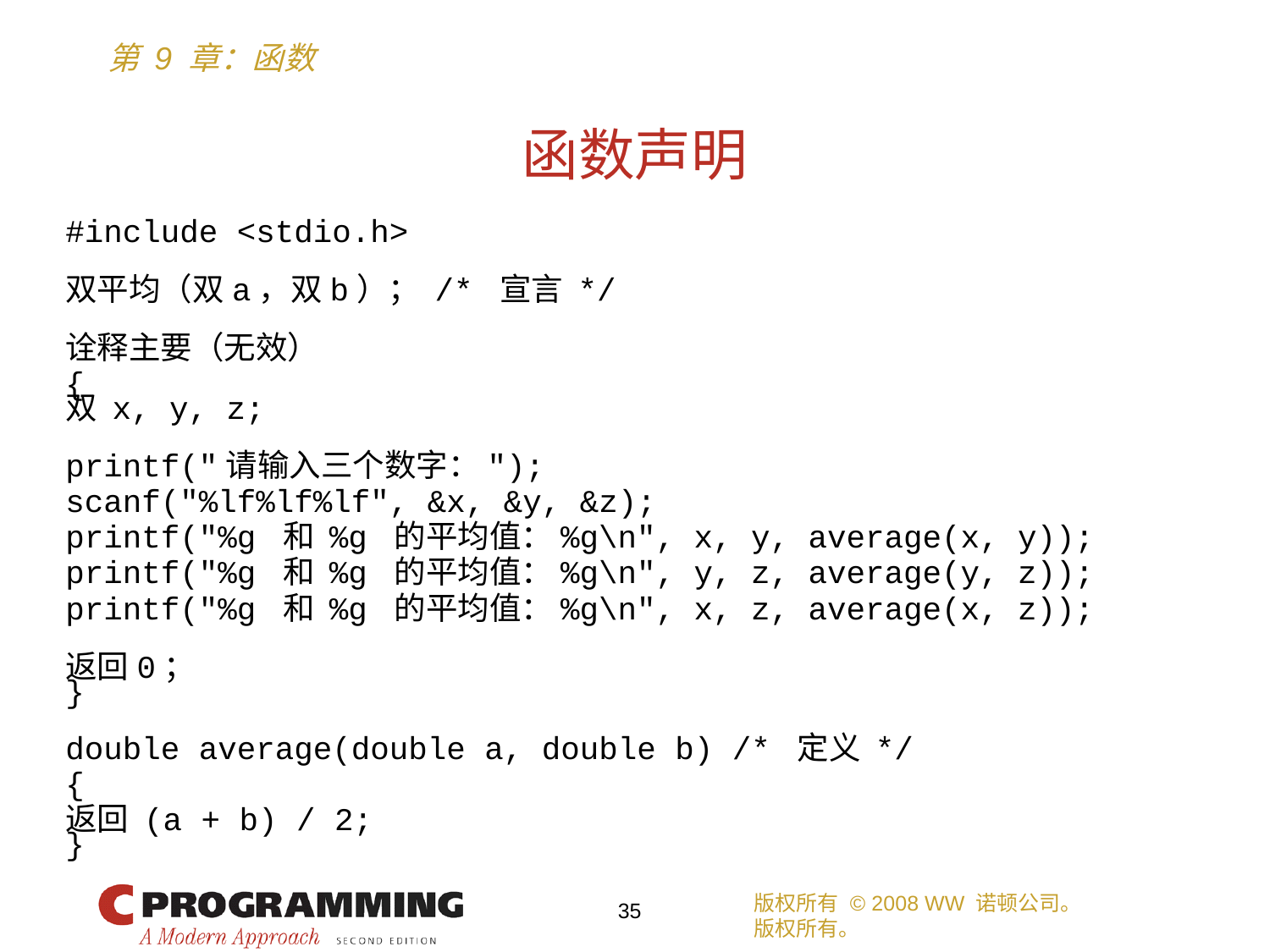

# 函数声明
#include <stdio.h>

双平均（双a，双b）； /* 宣言 */

诠释主要（无效）
{
双 x, y, z;

printf("请输入三个数字：");
scanf("%lf%lf%lf", &x, &y, &z);
printf("%g 和 %g 的平均值：%g\n", x, y, average(x, y));
printf("%g 和 %g 的平均值：%g\n", y, z, average(y, z));
printf("%g 和 %g 的平均值：%g\n", x, z, average(x, z));

返回0；
}

double average(double a, double b) /* 定义 */
{
返回 (a + b) / 2;
}
版权所有 © 2008 WW 诺顿公司。
版权所有。
35